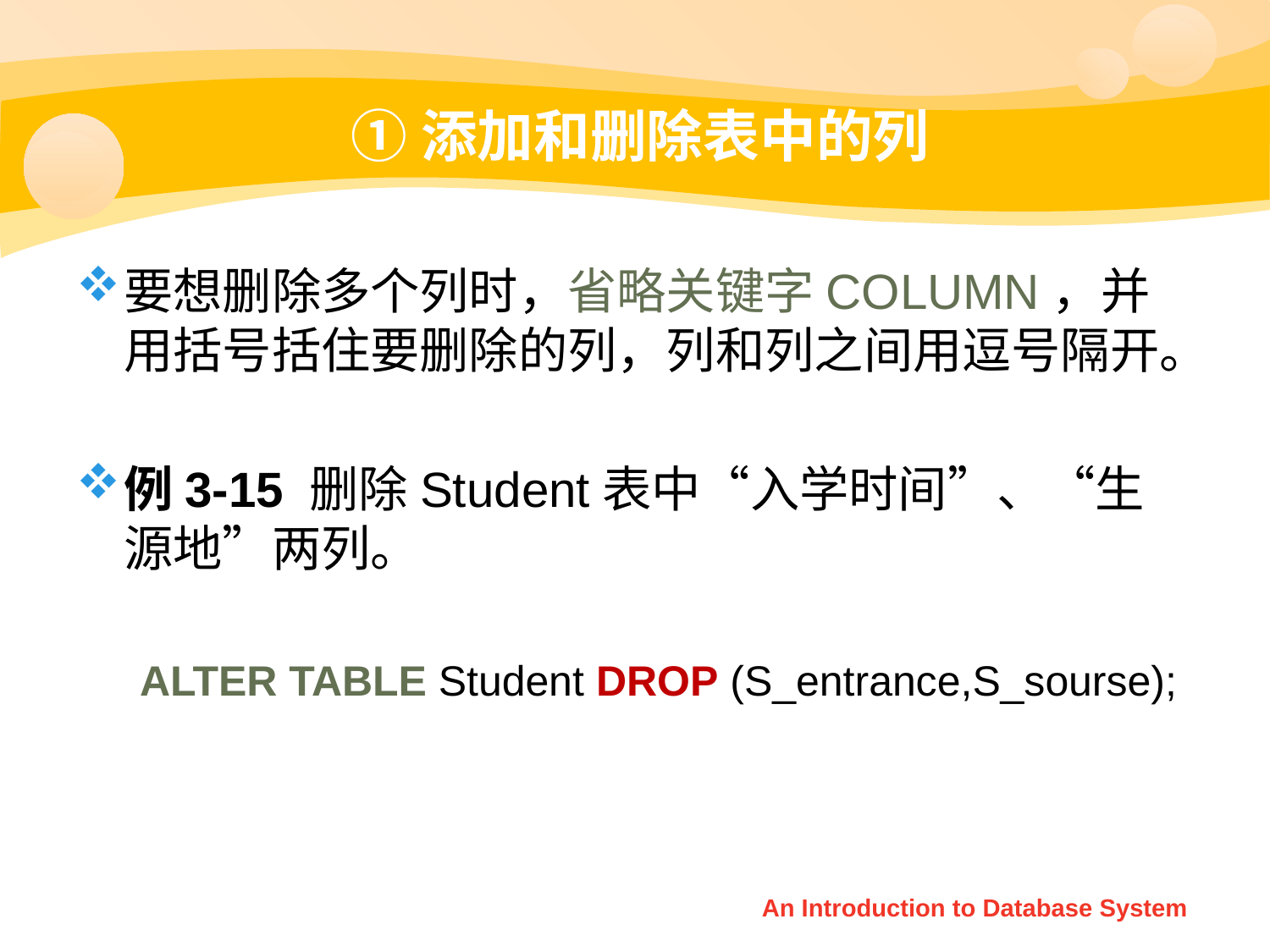

# ①添加和删除表中的列
要想删除多个列时，省略关键字COLUMN，并用括号括住要删除的列，列和列之间用逗号隔开。

例3-15 删除Student表中“入学时间”、“生源地”两列。

ALTER TABLE Student DROP (S_entrance,S_sourse);
An Introduction to Database System